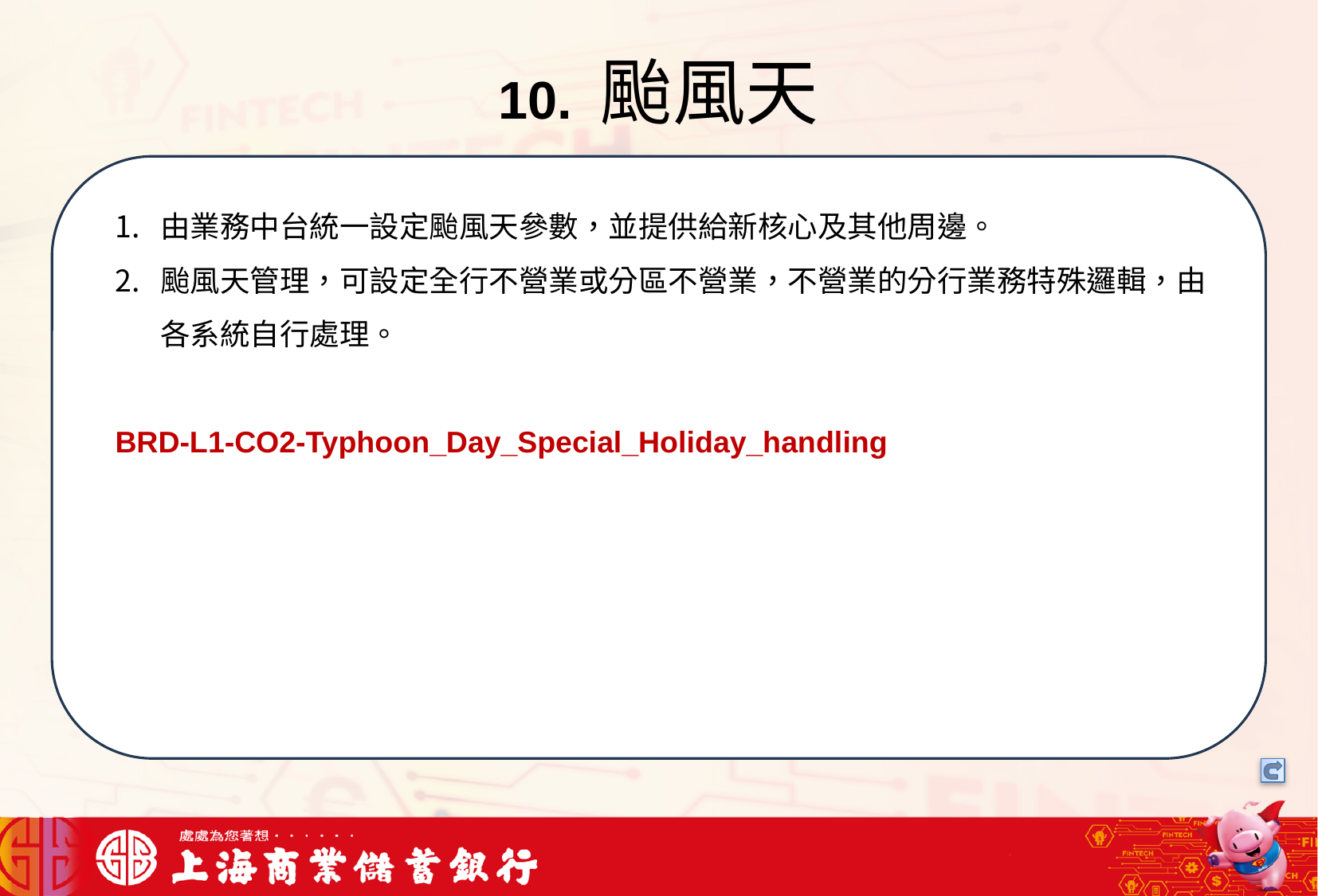

# 10. 颱風天
我們可以將信用卡相關資料存在一個檔案中，將這些檔案中的文字進行詞向量的轉換，把文字轉成數字向量存在向量資料庫中，透過檢索器在向量資料庫搜尋與用戶問題最接近的資訊，透過生成器，生成最合適的答案回覆用戶
由業務中台統一設定颱風天參數，並提供給新核心及其他周邊。
颱風天管理，可設定全行不營業或分區不營業，不營業的分行業務特殊邏輯，由各系統自行處理。

BRD-L1-CO2-Typhoon_Day_Special_Holiday_handling